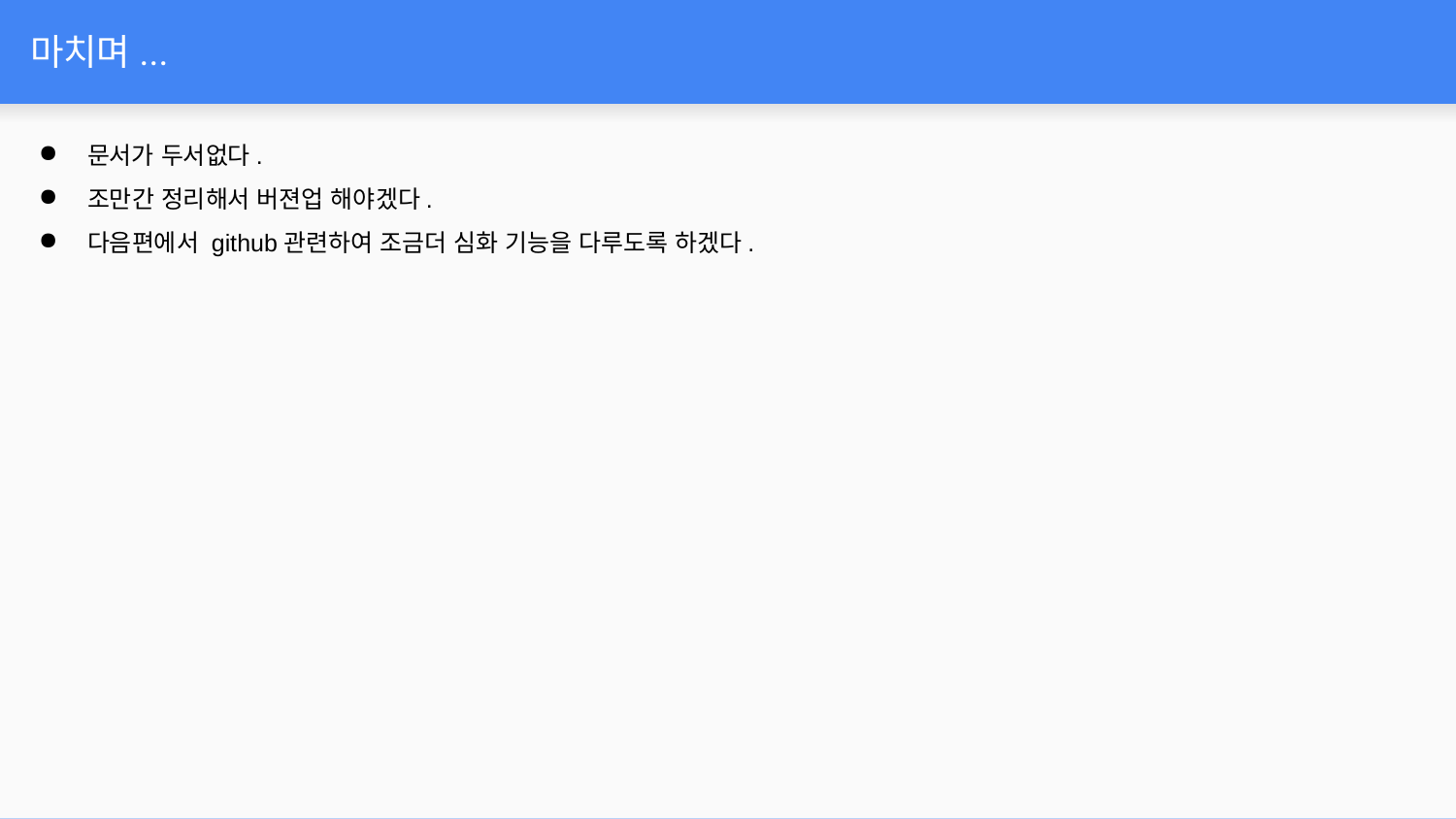

# 마치며...
문서가 두서없다.
조만간 정리해서 버젼업 해야겠다.
다음편에서 github관련하여 조금더 심화 기능을 다루도록 하겠다.